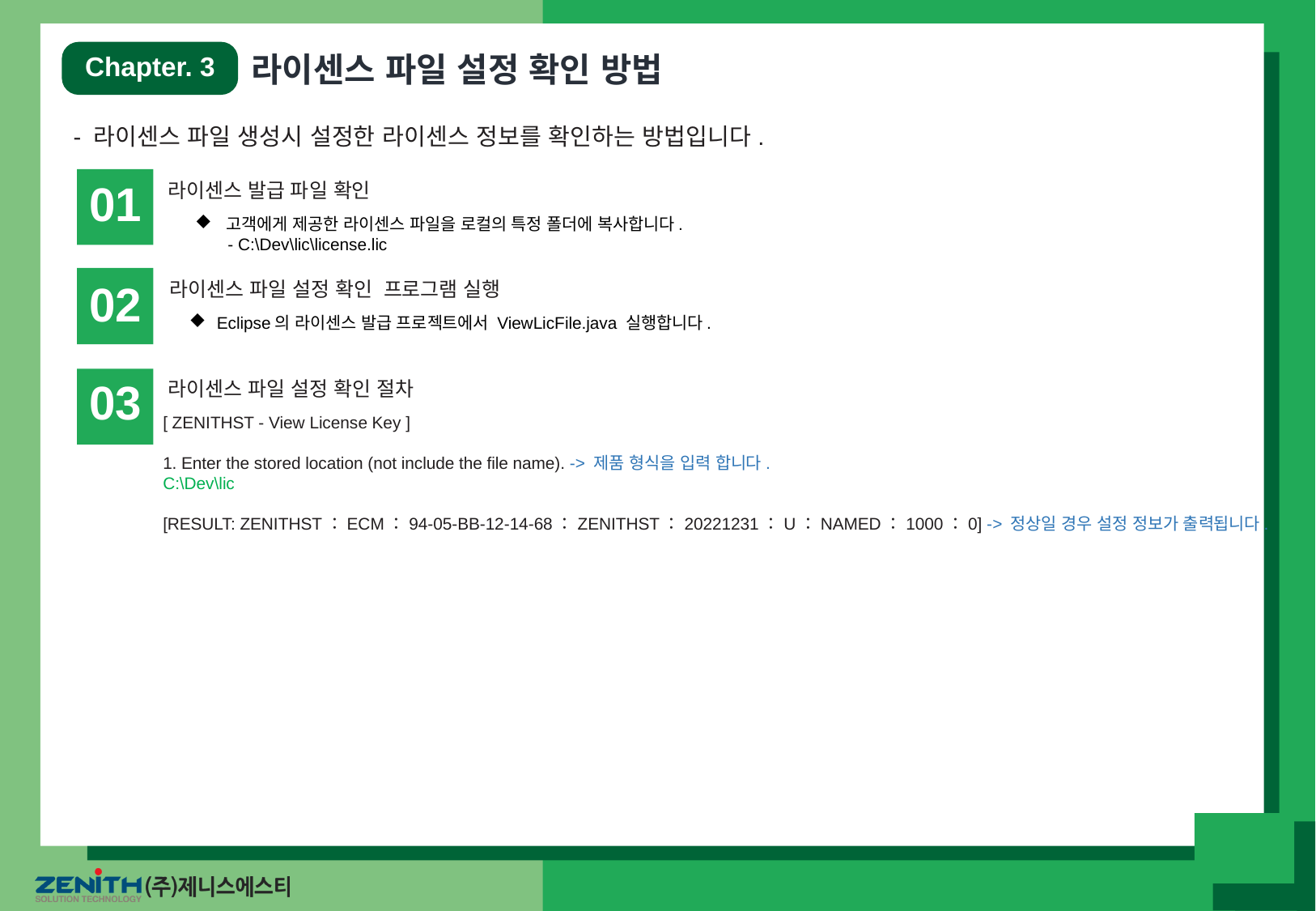

Chapter. 3
라이센스 파일 설정 확인 방법
- 라이센스 파일 생성시 설정한 라이센스 정보를 확인하는 방법입니다.

 01
라이센스 발급 파일 확인
 고객에게 제공한 라이센스 파일을 로컬의 특정 폴더에 복사합니다.
       - C:\Dev\lic\license.lic

 02
라이센스 파일 설정 확인  프로그램 실행
 Eclipse의 라이센스 발급 프로젝트에서 ViewLicFile.java 실행합니다.

 03
라이센스 파일 설정 확인 절차
[ ZENITHST - View License Key ]

1. Enter the stored location (not include the file name). -> 제품 형식을 입력 합니다.
C:\Dev\lic

[RESULT: ZENITHST：ECM：94-05-BB-12-14-68：ZENITHST：20221231：U：NAMED：1000：0] -> 정상일 경우 설정 정보가 출력됩니다.